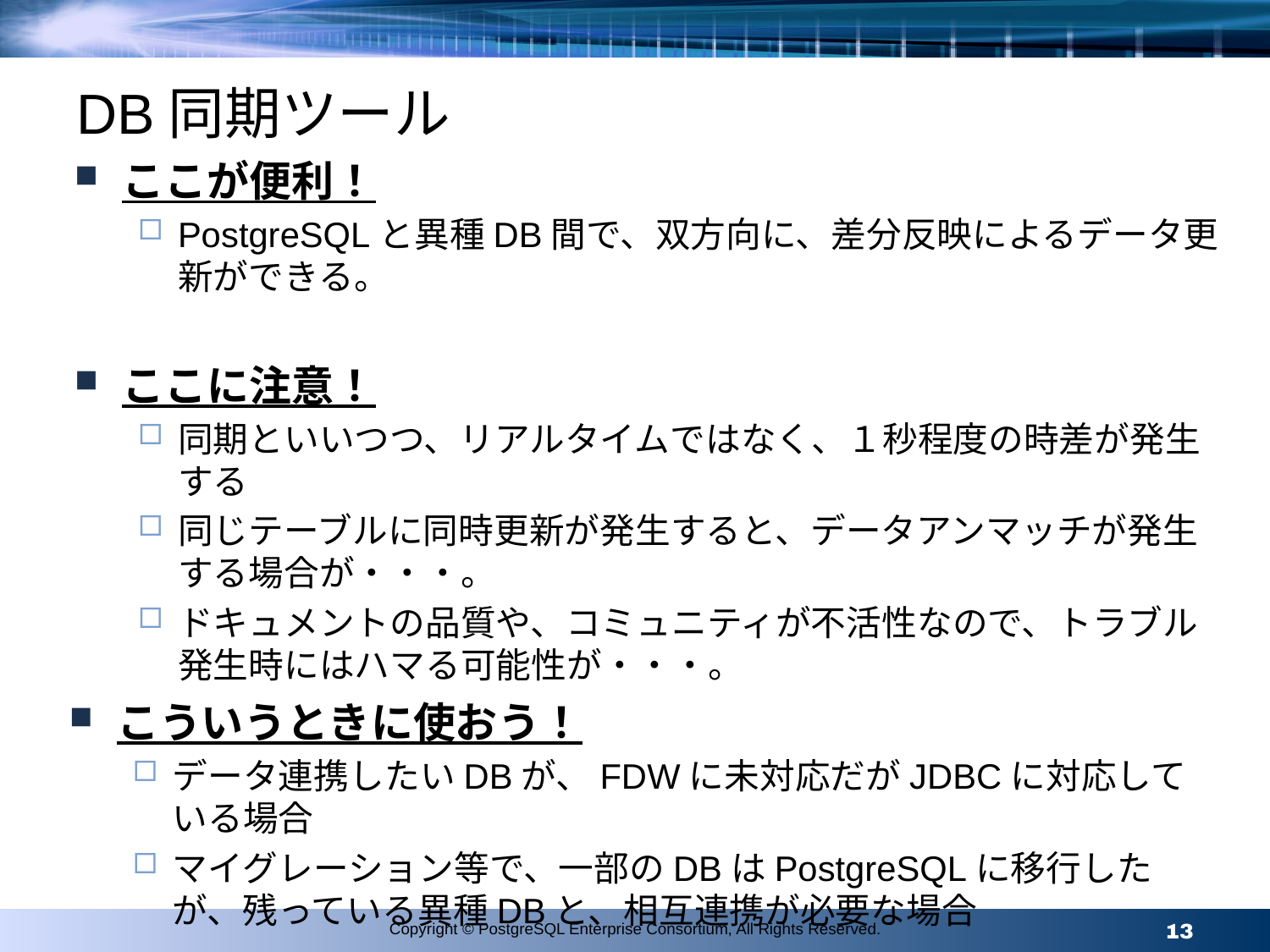

# DB同期ツール
ここが便利！
PostgreSQLと異種DB間で、双方向に、差分反映によるデータ更新ができる。
ここに注意！
同期といいつつ、リアルタイムではなく、１秒程度の時差が発生する
同じテーブルに同時更新が発生すると、データアンマッチが発生する場合が・・・。
ドキュメントの品質や、コミュニティが不活性なので、トラブル発生時にはハマる可能性が・・・。
こういうときに使おう！
データ連携したいDBが、FDWに未対応だがJDBCに対応している場合
マイグレーション等で、一部のDBはPostgreSQLに移行したが、残っている異種DBと、相互連携が必要な場合
13